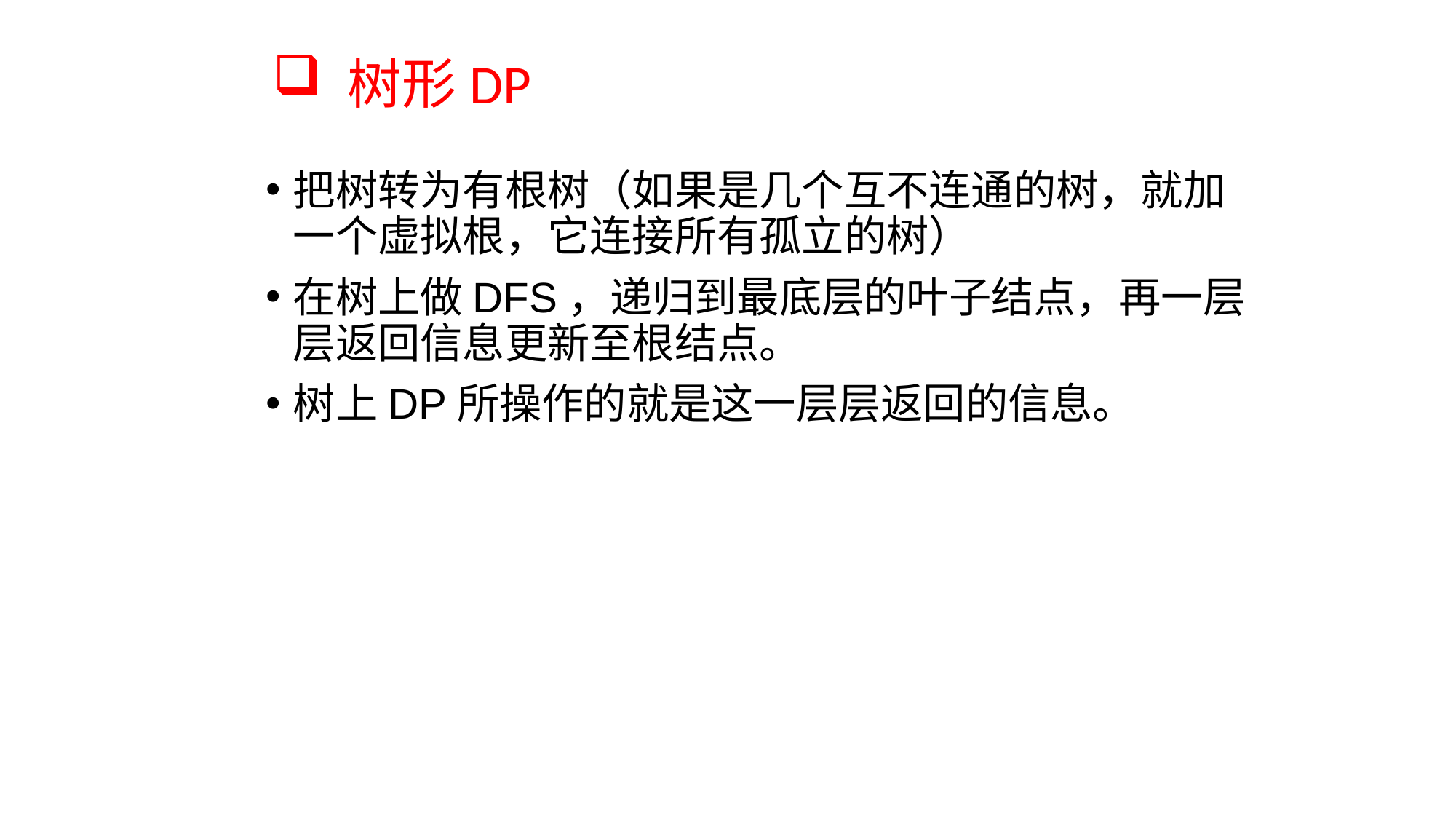

# 树形DP
把树转为有根树（如果是几个互不连通的树，就加一个虚拟根，它连接所有孤立的树）
在树上做DFS，递归到最底层的叶子结点，再一层层返回信息更新至根结点。
树上DP所操作的就是这一层层返回的信息。